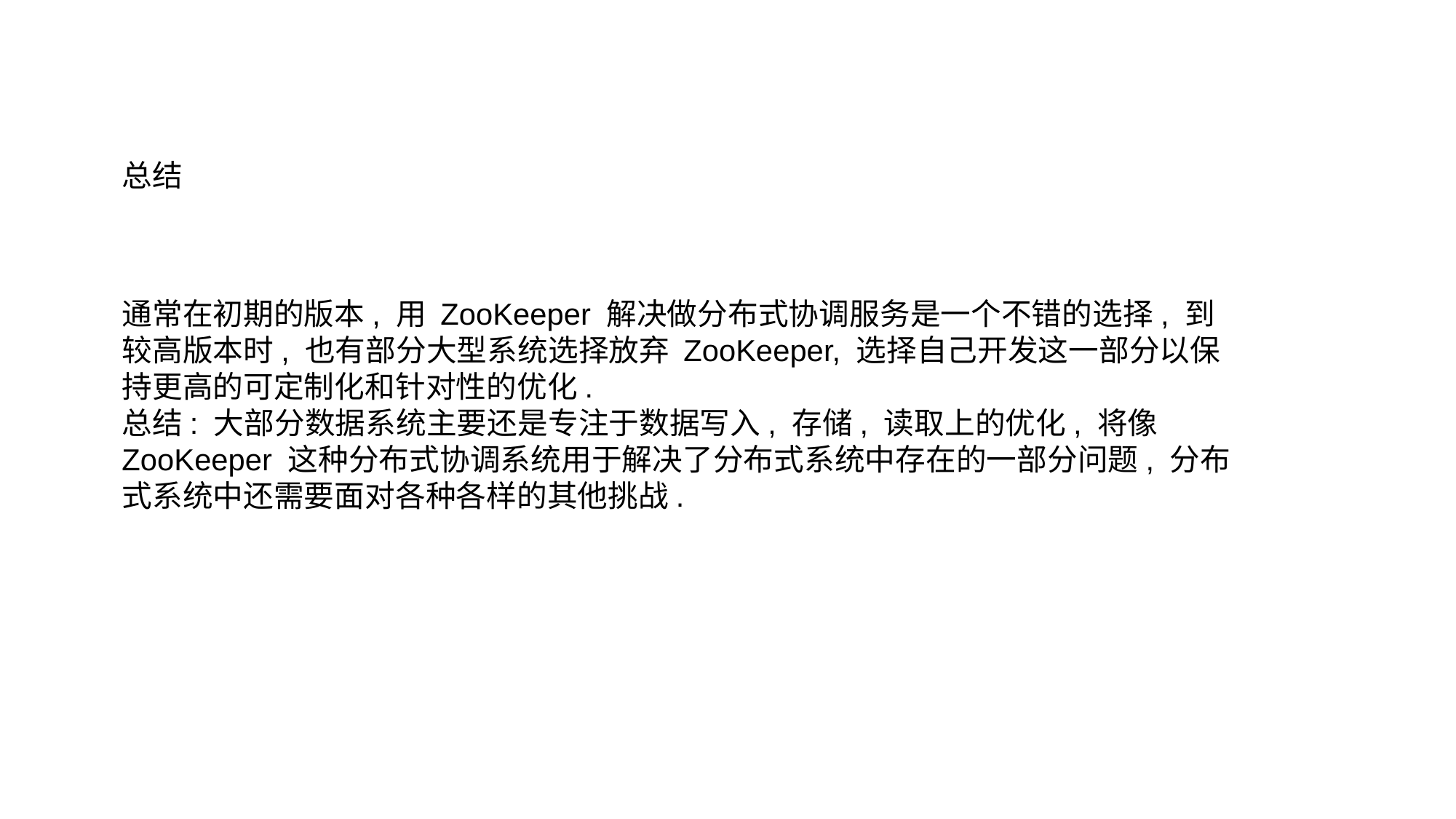

总结
通常在初期的版本, 用 ZooKeeper 解决做分布式协调服务是一个不错的选择, 到较高版本时, 也有部分大型系统选择放弃 ZooKeeper, 选择自己开发这一部分以保持更高的可定制化和针对性的优化.
总结: 大部分数据系统主要还是专注于数据写入, 存储, 读取上的优化, 将像 ZooKeeper 这种分布式协调系统用于解决了分布式系统中存在的一部分问题, 分布式系统中还需要面对各种各样的其他挑战.